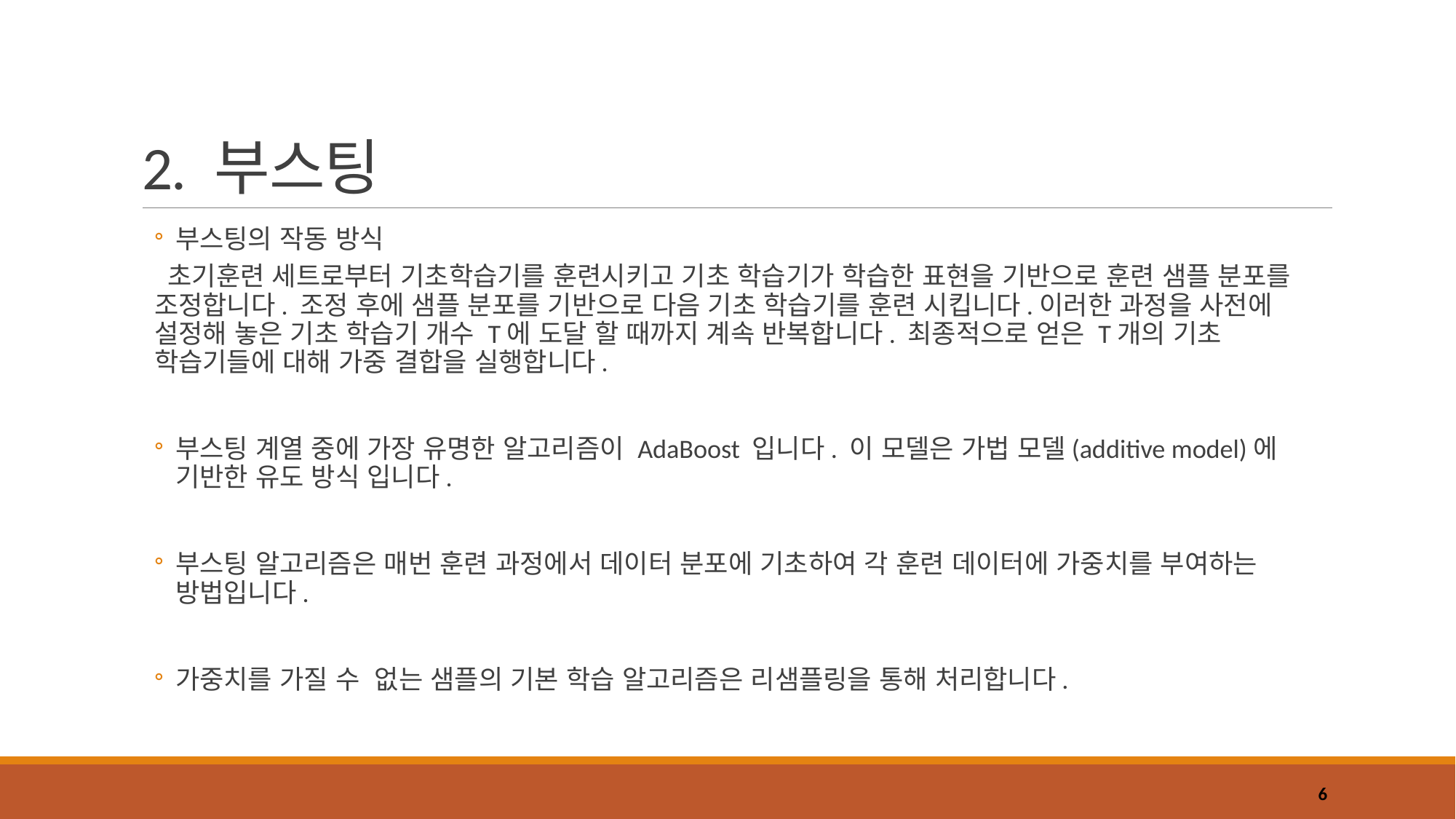

# 2. 부스팅
부스팅의 작동 방식
 초기훈련 세트로부터 기초학습기를 훈련시키고 기초 학습기가 학습한 표현을 기반으로 훈련 샘플 분포를 조정합니다. 조정 후에 샘플 분포를 기반으로 다음 기초 학습기를 훈련 시킵니다.이러한 과정을 사전에 설정해 놓은 기초 학습기 개수 T에 도달 할 때까지 계속 반복합니다. 최종적으로 얻은 T개의 기초 학습기들에 대해 가중 결합을 실행합니다.

부스팅 계열 중에 가장 유명한 알고리즘이 AdaBoost 입니다. 이 모델은 가법 모델(additive model)에 기반한 유도 방식 입니다.

부스팅 알고리즘은 매번 훈련 과정에서 데이터 분포에 기초하여 각 훈련 데이터에 가중치를 부여하는 방법입니다.

가중치를 가질 수  없는 샘플의 기본 학습 알고리즘은 리샘플링을 통해 처리합니다.

6